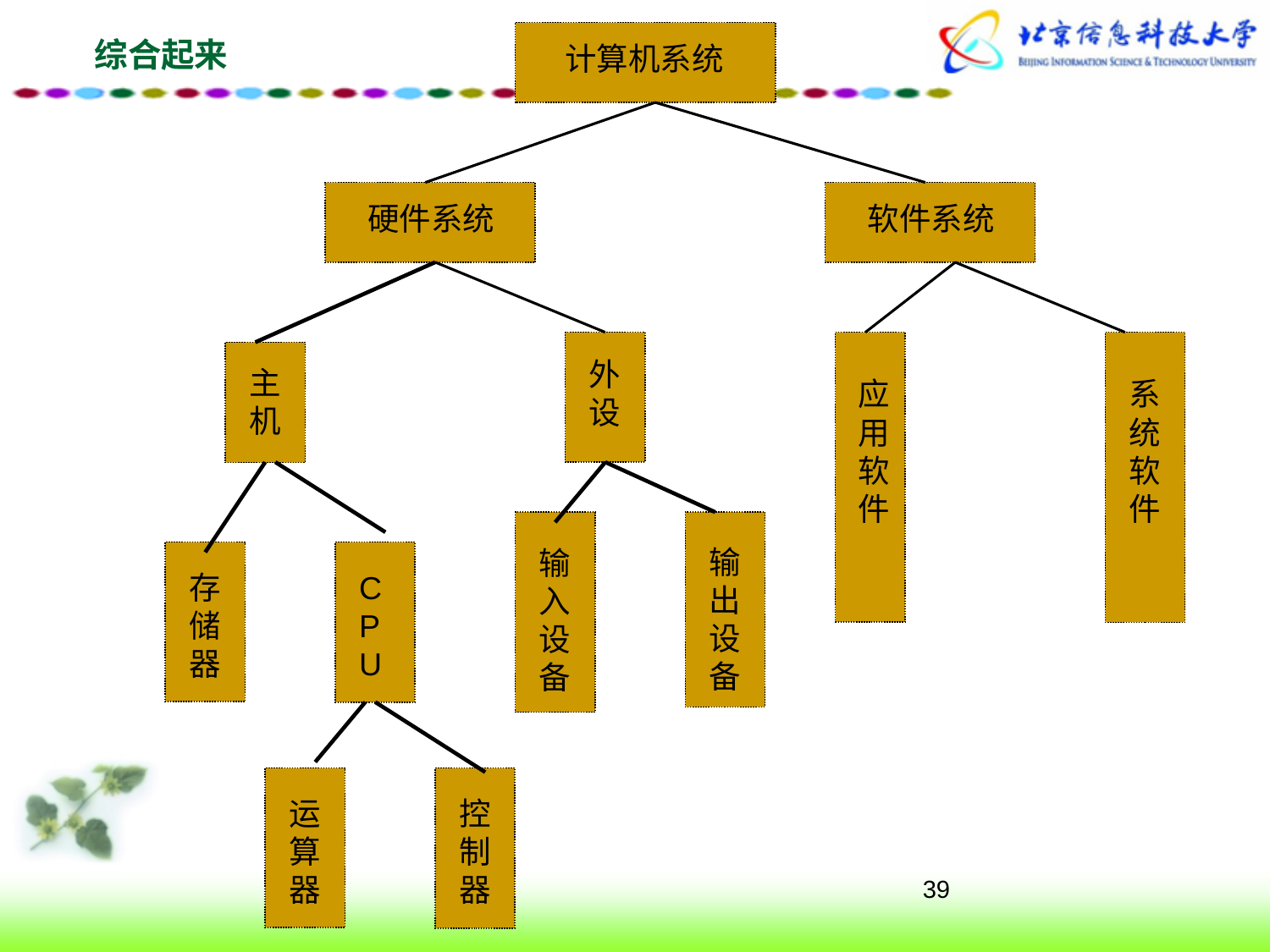

# 综合起来

计算机系统

硬件系统

软件系统

主机

应用软件

系统软件

外设

输入设备

输出设备

存储器

CPU

运算器

控制器
39